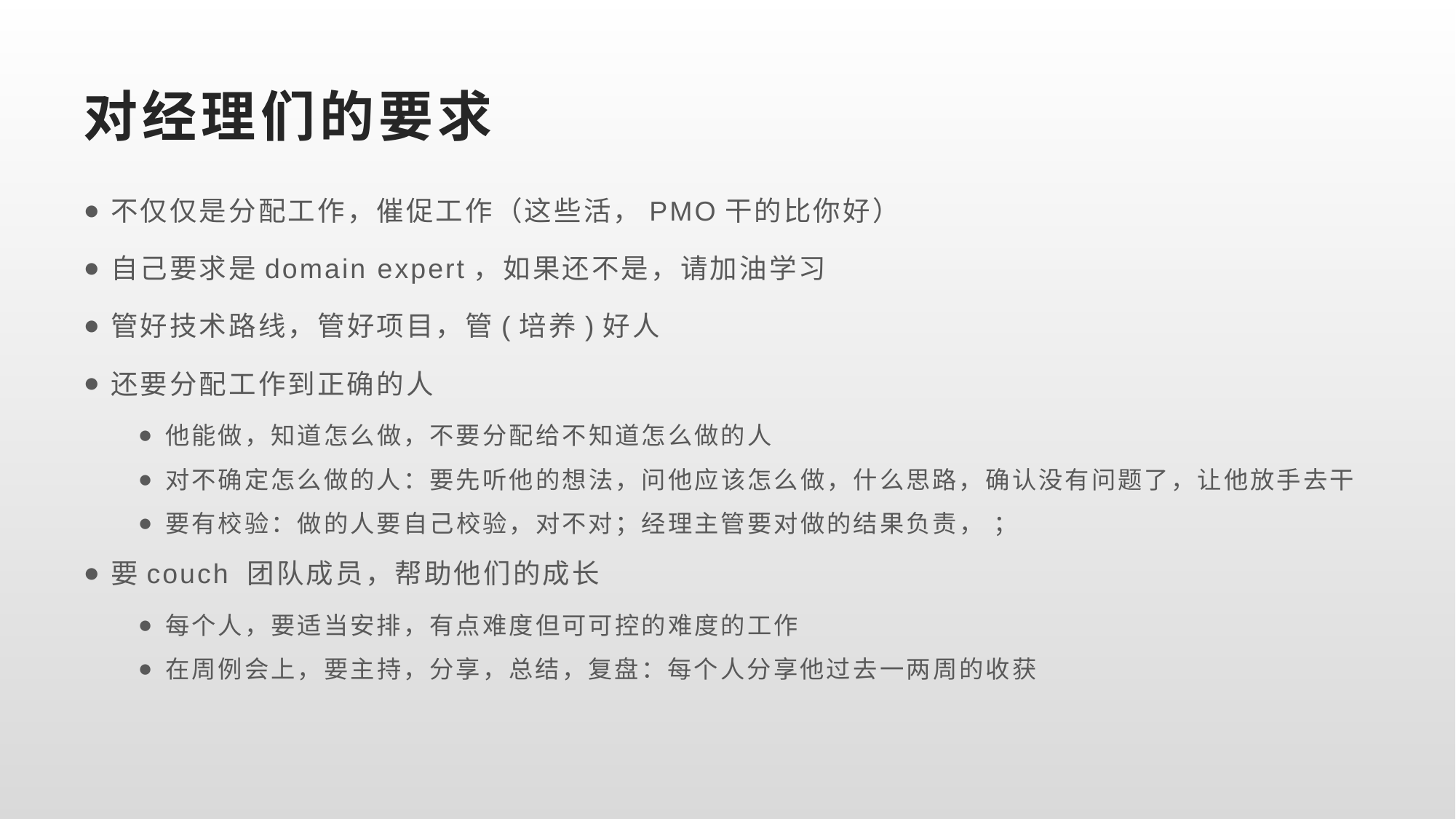

# 对经理们的要求
不仅仅是分配工作，催促工作（这些活，PMO干的比你好）
自己要求是domain expert，如果还不是，请加油学习
管好技术路线，管好项目，管(培养)好人
还要分配工作到正确的人
他能做，知道怎么做，不要分配给不知道怎么做的人
对不确定怎么做的人：要先听他的想法，问他应该怎么做，什么思路，确认没有问题了，让他放手去干
要有校验：做的人要自己校验，对不对；经理主管要对做的结果负责， ；
要couch 团队成员，帮助他们的成长
每个人，要适当安排，有点难度但可可控的难度的工作
在周例会上，要主持，分享，总结，复盘：每个人分享他过去一两周的收获